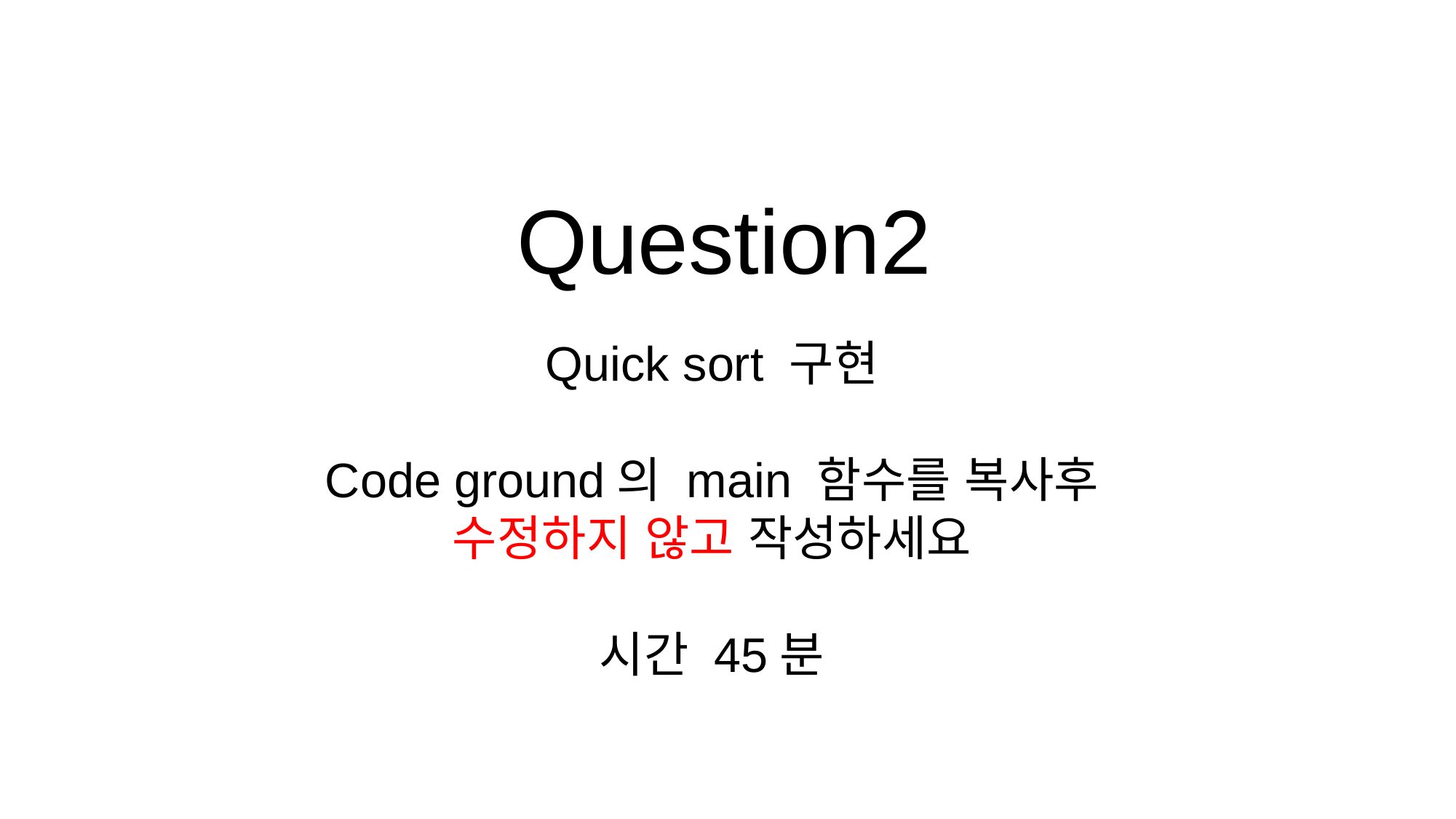

Question2
Quick sort 구현

Code ground의 main 함수를 복사후 수정하지 않고 작성하세요

시간 45분